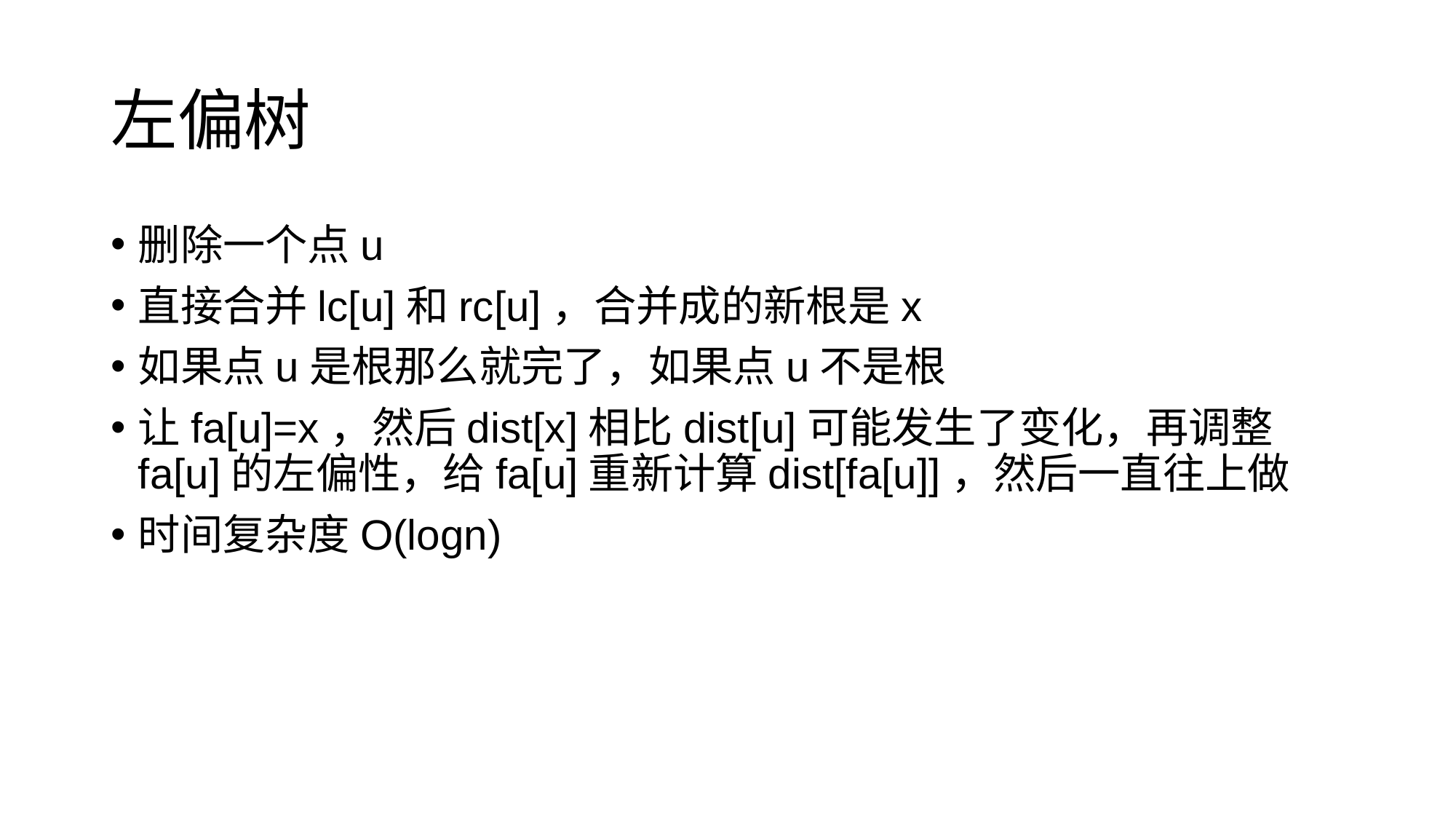

# 左偏树
删除一个点u
直接合并lc[u]和rc[u]，合并成的新根是x
如果点u是根那么就完了，如果点u不是根
让fa[u]=x，然后dist[x]相比dist[u]可能发生了变化，再调整fa[u]的左偏性，给fa[u]重新计算dist[fa[u]]，然后一直往上做
时间复杂度O(logn)